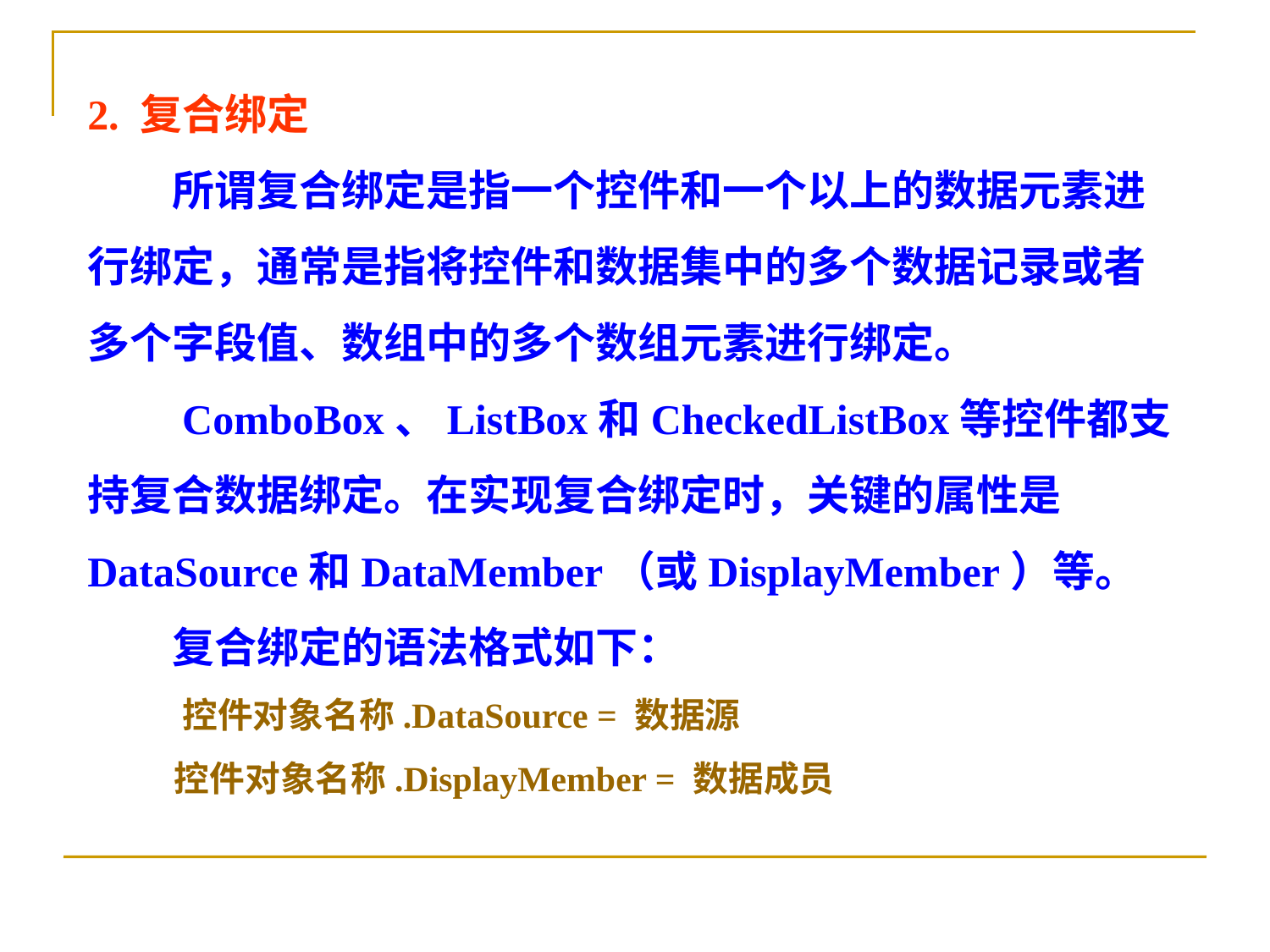

2. 复合绑定
　　所谓复合绑定是指一个控件和一个以上的数据元素进行绑定，通常是指将控件和数据集中的多个数据记录或者多个字段值、数组中的多个数组元素进行绑定。
　　ComboBox、ListBox和CheckedListBox等控件都支持复合数据绑定。在实现复合绑定时，关键的属性是DataSource和DataMember（或DisplayMember）等。
　　复合绑定的语法格式如下：
　　   控件对象名称.DataSource = 数据源
　　  控件对象名称.DisplayMember = 数据成员